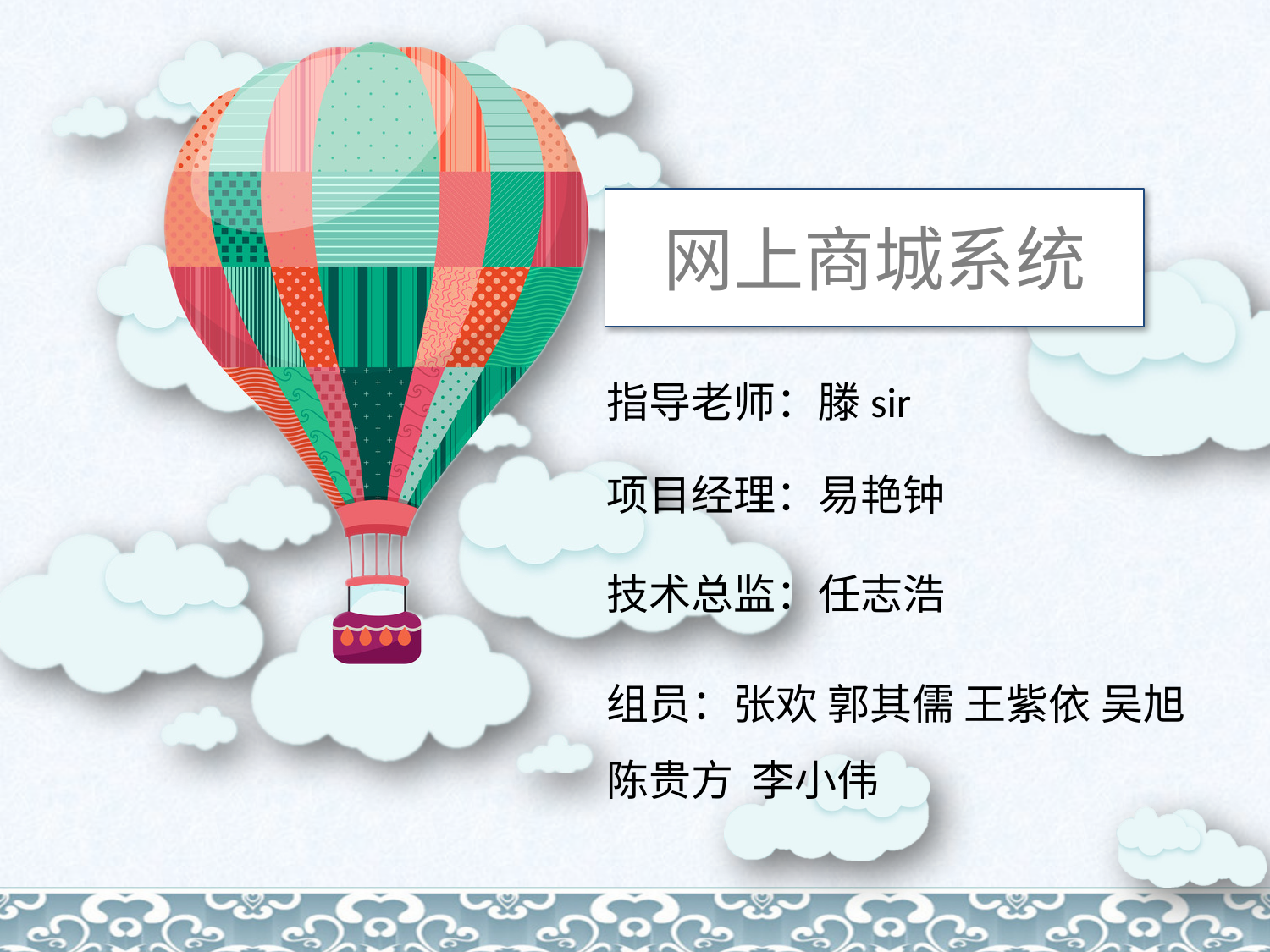

# 网上商城系统
指导老师：滕sir
项目经理：易艳钟
技术总监：任志浩
组员：张欢 郭其儒 王紫依 吴旭  陈贵方  李小伟